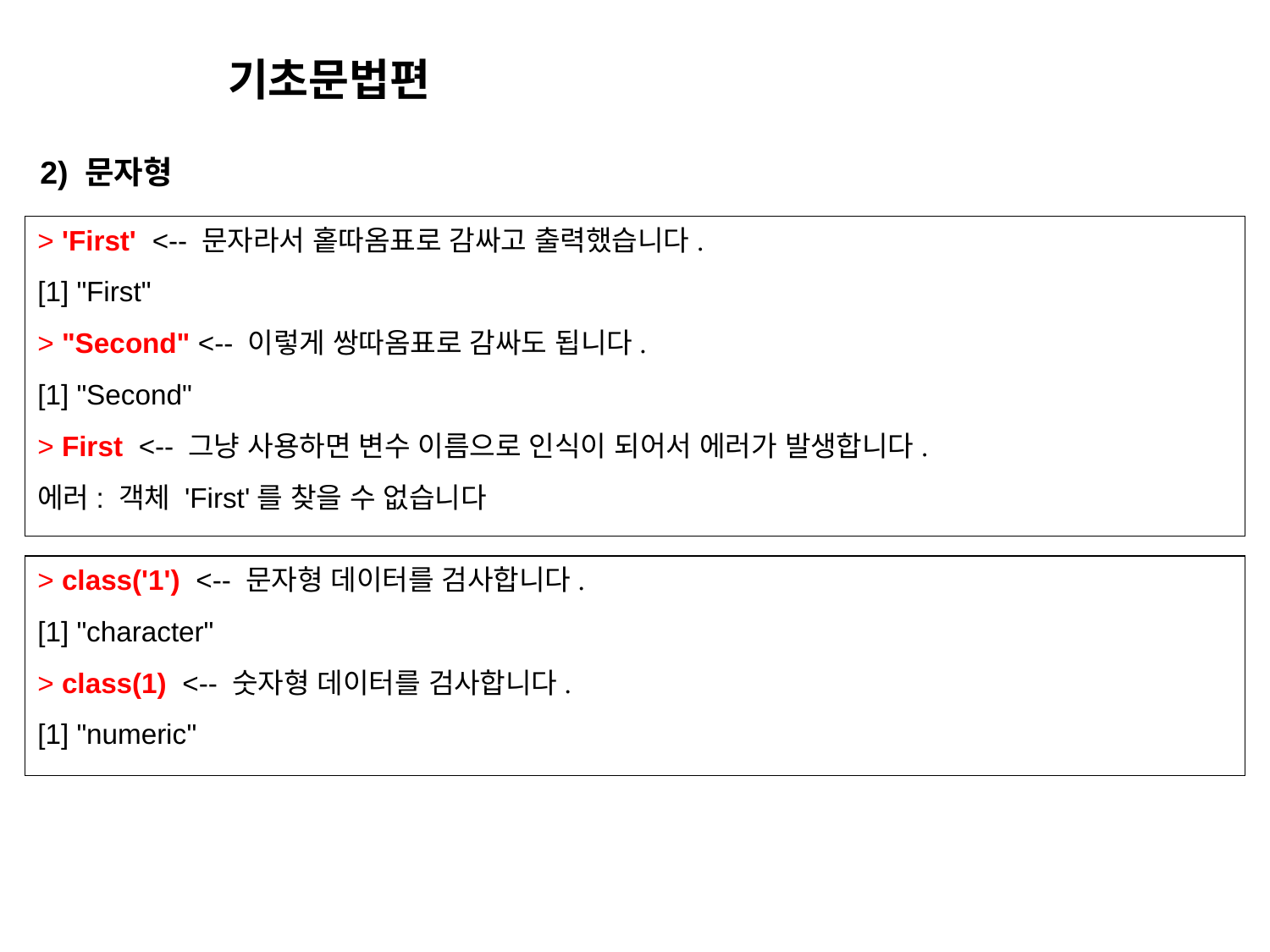

기초문법편
2) 문자형
> 'First'  <-- 문자라서 홑따옴표로 감싸고 출력했습니다.
[1] "First"
> "Second" <-- 이렇게 쌍따옴표로 감싸도 됩니다.
[1] "Second"
> First  <-- 그냥 사용하면 변수 이름으로 인식이 되어서 에러가 발생합니다.
에러: 객체 'First'를 찾을 수 없습니다
> class('1')  <-- 문자형 데이터를 검사합니다.
[1] "character"
> class(1)  <-- 숫자형 데이터를 검사합니다.
[1] "numeric"